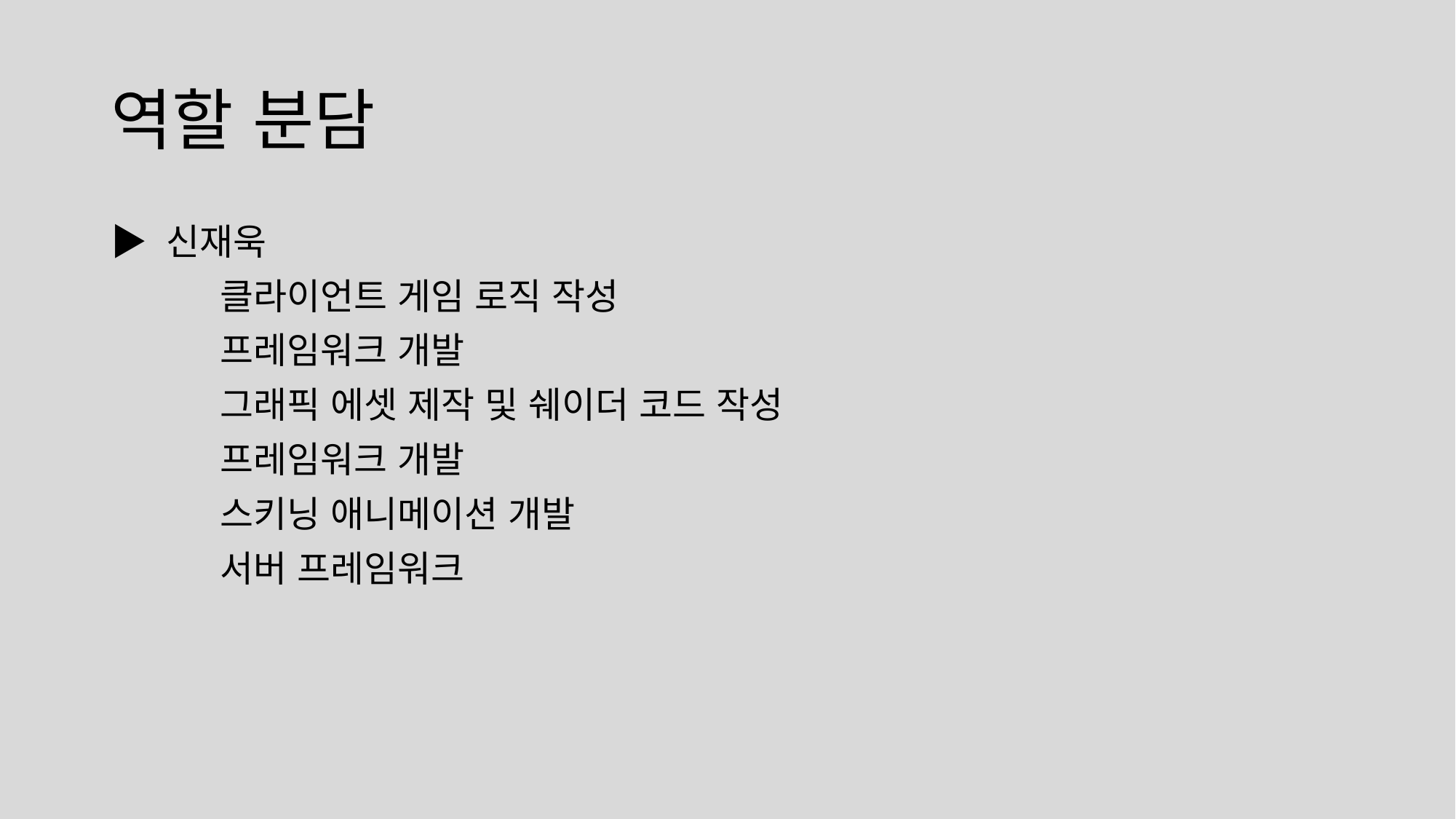

# 역할 분담
▶ 신재욱
	클라이언트 게임 로직 작성
	프레임워크 개발
	그래픽 에셋 제작 및 쉐이더 코드 작성
	프레임워크 개발
	스키닝 애니메이션 개발
	서버 프레임워크